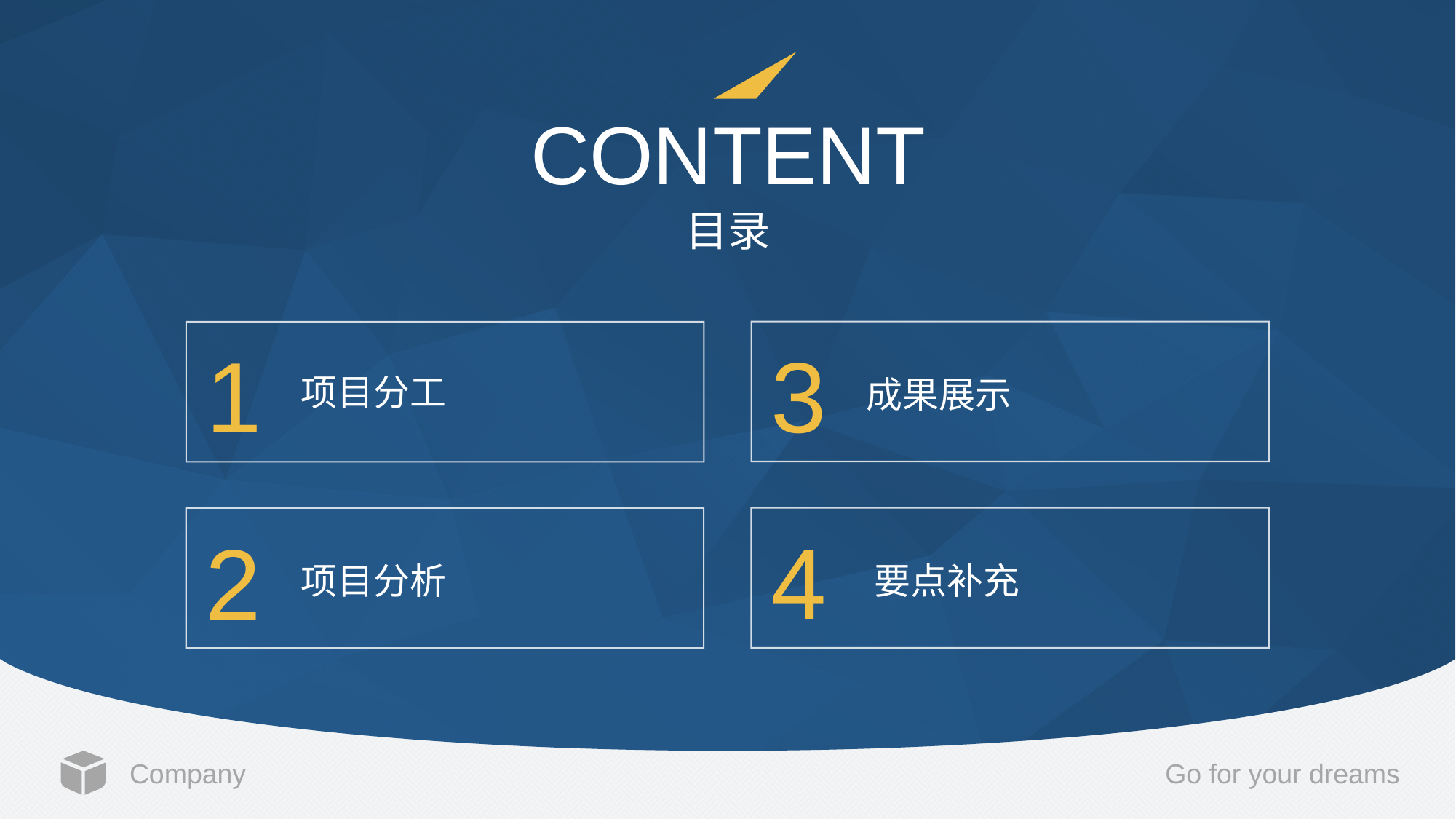

CONTENT
目录

3
1
项目分工
成果展示

4
2
项目分析
要点补充